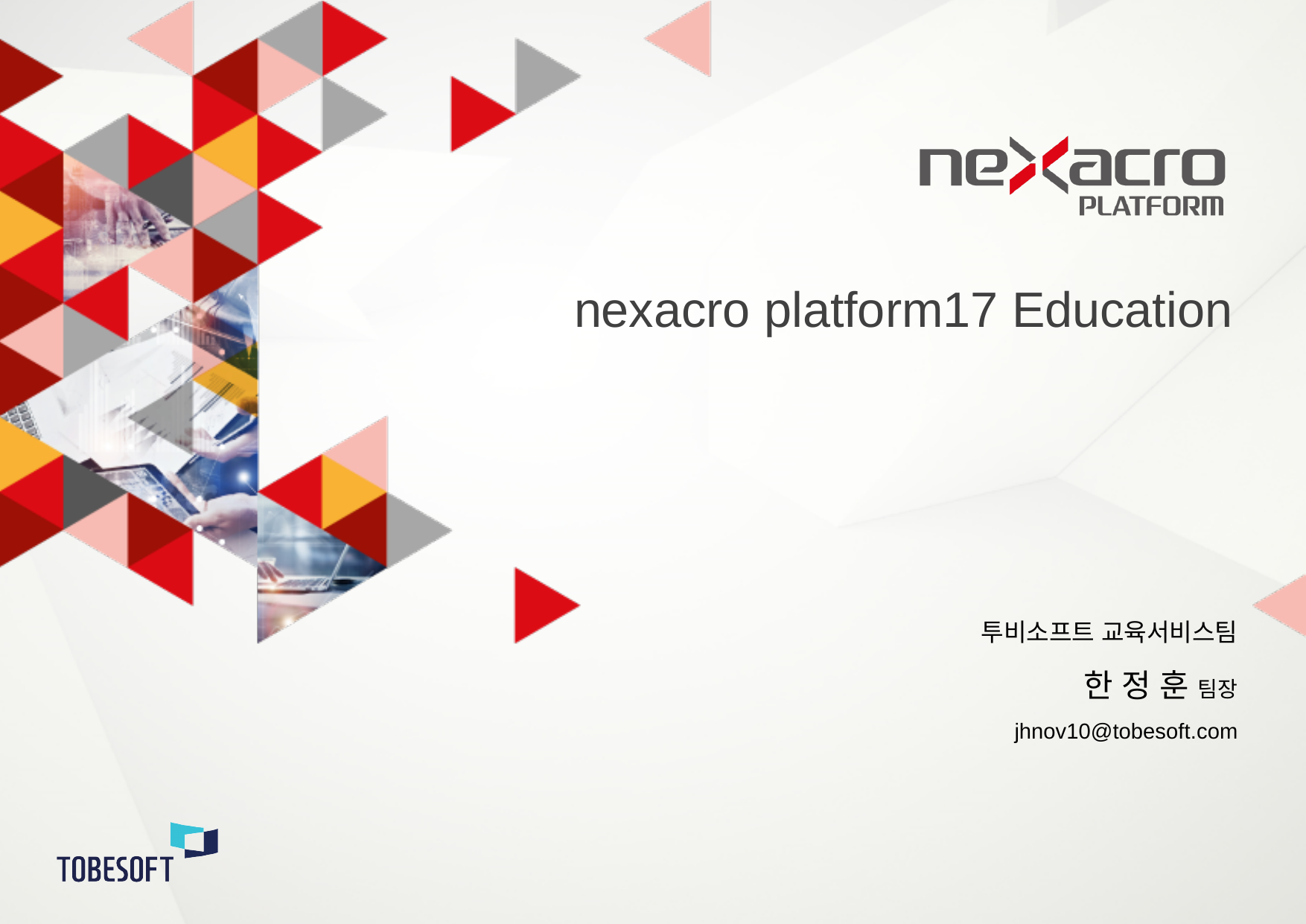

# nexacro platform17 Education
투비소프트 교육서비스팀
한 정 훈 팀장
jhnov10@tobesoft.com